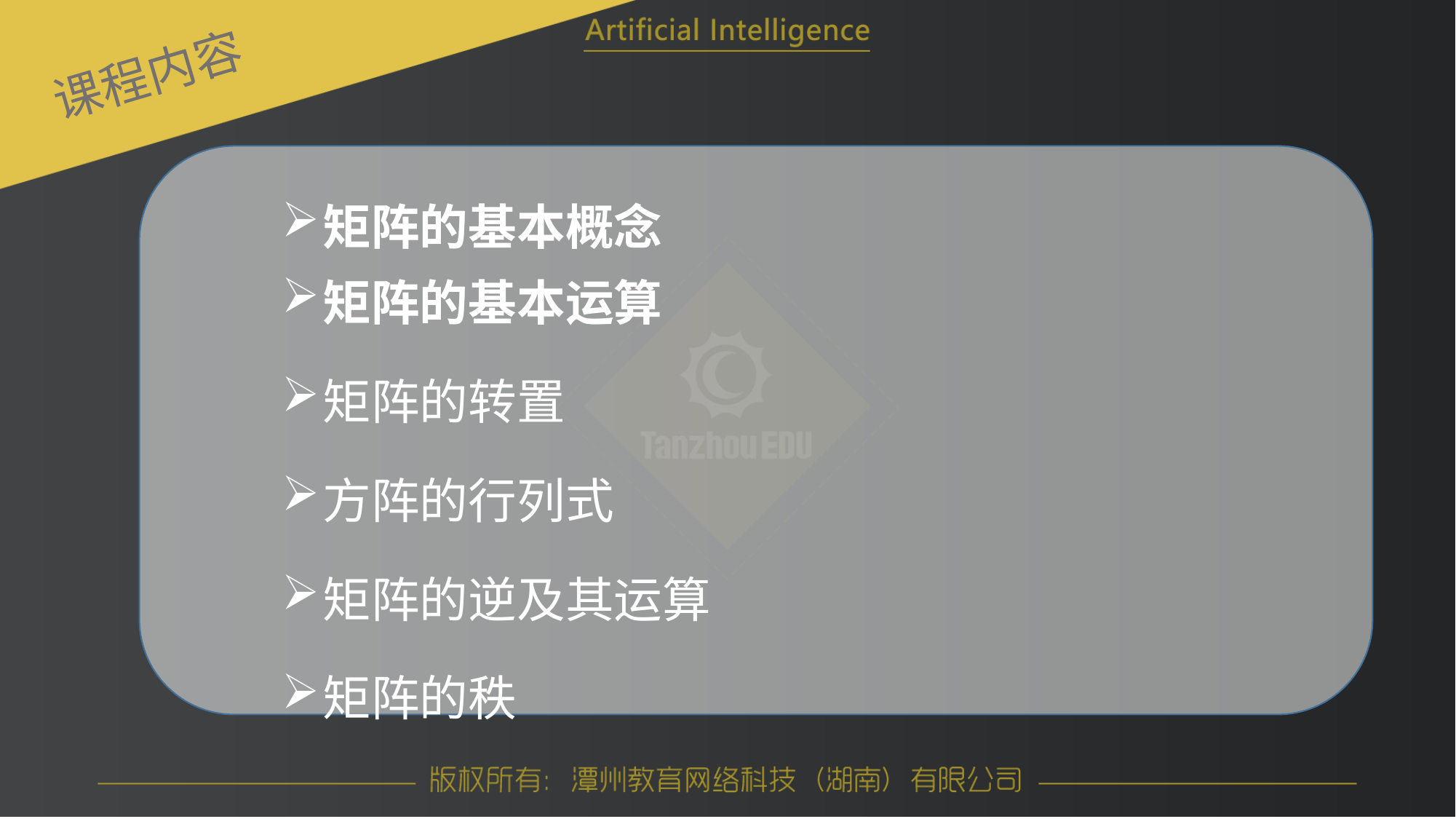

课程内容
矩阵的基本概念
矩阵的基本运算
矩阵的转置
方阵的行列式
矩阵的逆及其运算
矩阵的秩